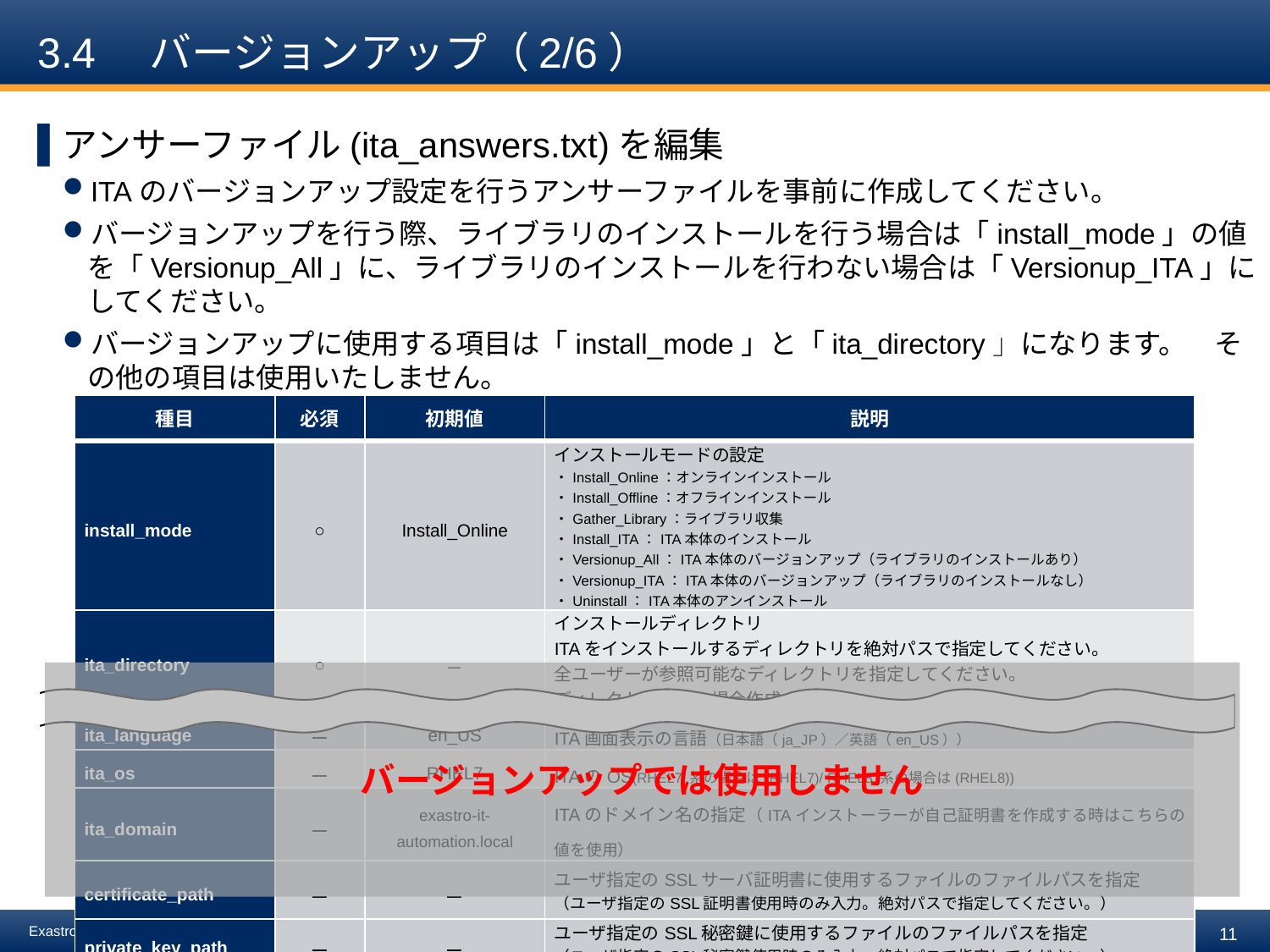

# 3.4　バージョンアップ（2/6）
アンサーファイル(ita_answers.txt)を編集
ITAのバージョンアップ設定を行うアンサーファイルを事前に作成してください。
バージョンアップを行う際、ライブラリのインストールを行う場合は「install_mode」の値を「Versionup_All」に、ライブラリのインストールを行わない場合は「Versionup_ITA」にしてください。
バージョンアップに使用する項目は「install_mode」と「ita_directory」になります。　その他の項目は使用いたしません。

| 種目 | 必須 | 初期値 | 説明 |
| --- | --- | --- | --- |
| install\_mode | ○ | Install\_Online | インストールモードの設定 ・Install\_Online：オンラインインストール ・Install\_Offline：オフラインインストール ・Gather\_Library：ライブラリ収集 ・Install\_ITA：ITA本体のインストール ・Versionup\_All：ITA本体のバージョンアップ（ライブラリのインストールあり） ・Versionup\_ITA：ITA本体のバージョンアップ（ライブラリのインストールなし） ・Uninstall：ITA本体のアンインストール |
| ita\_directory | ○ | － | インストールディレクトリ ITAをインストールするディレクトリを絶対パスで指定してください。 全ユーザーが参照可能なディレクトリを指定してください。 ディレクトリが無い場合作成されます。 |
| ita\_language | ー | en\_US | ITA画面表示の言語（日本語（ja\_JP）／英語（en\_US）） |
| ita\_os | ー | RHEL7 | ITAのOS(RHEL7 系の場合は(RHEL7)/ RHEL8 系の場合は(RHEL8)) |
| ita\_domain | ー | exastro-it-automation.local | ITAのドメイン名の指定（ITAインストーラーが自己証明書を作成する時はこちらの値を使用） |
| certificate\_path | ー | ー | ユーザ指定のSSLサーバ証明書に使用するファイルのファイルパスを指定 （ユーザ指定のSSL証明書使用時のみ入力。絶対パスで指定してください。） |
| private\_key\_path | ー | ー | ユーザ指定のSSL秘密鍵に使用するファイルのファイルパスを指定 （ユーザ指定のSSL秘密鍵使用時のみ入力。絶対パスで指定してください。） |
バージョンアップでは使用しません